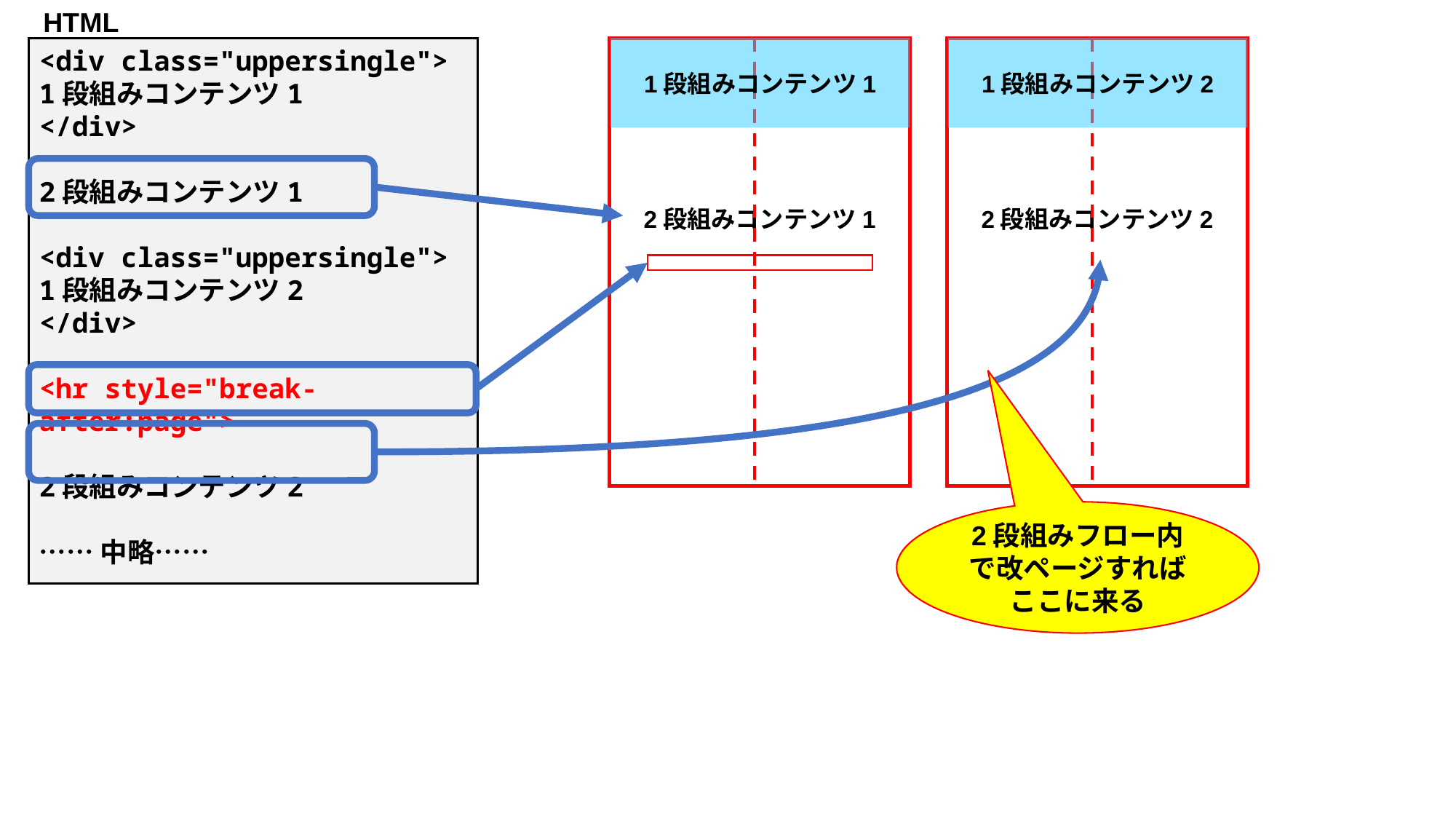

HTML
<div class="uppersingle">
1段組みコンテンツ1
</div>

2段組みコンテンツ1

<div class="uppersingle">
1段組みコンテンツ2
</div>

<hr style="break-after:page">

2段組みコンテンツ2

……中略……
1段組みコンテンツ1
2段組みコンテンツ1

1段組みコンテンツ2
2段組みコンテンツ2

2段組みフロー内で改ページすれば
ここに来る